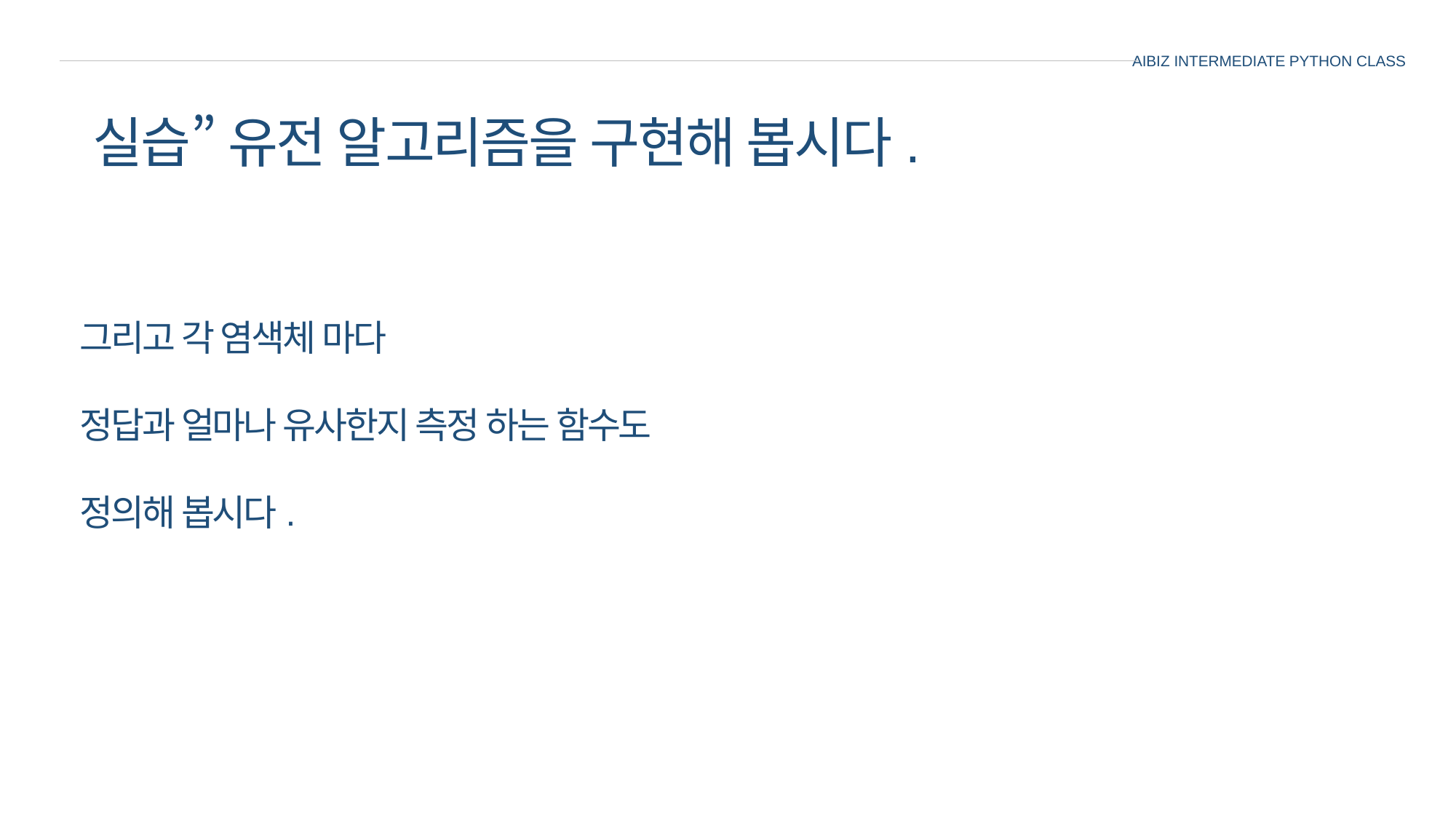

AIBIZ INTERMEDIATE PYTHON CLASS
실습” 유전 알고리즘을 구현해 봅시다.

그리고 각 염색체 마다

정답과 얼마나 유사한지 측정 하는 함수도

정의해 봅시다.